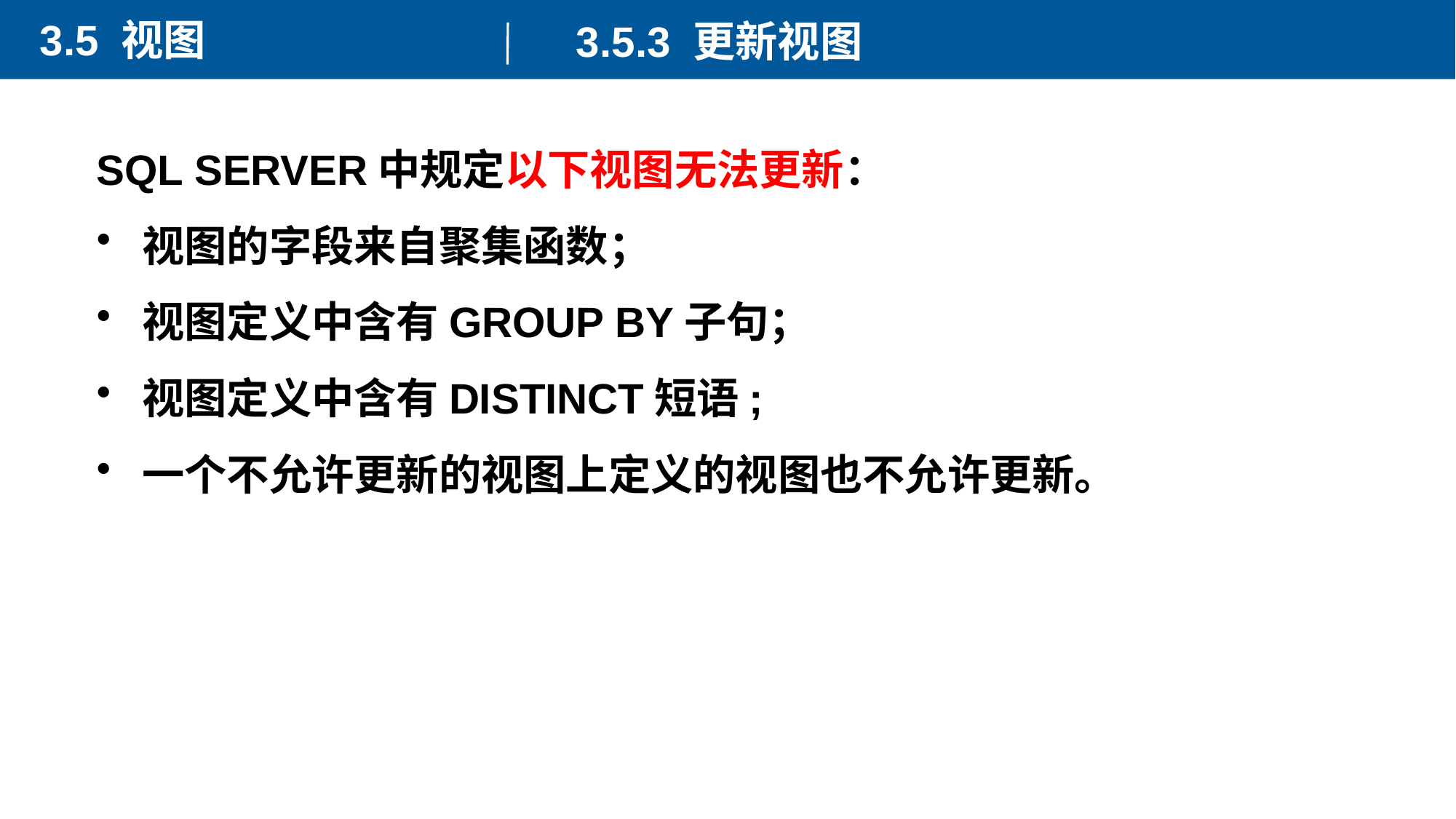

3.5 视图
3.5.3 更新视图
SQL SERVER中规定以下视图无法更新：
 视图的字段来自聚集函数；
 视图定义中含有GROUP BY子句；
 视图定义中含有DISTINCT短语;
 一个不允许更新的视图上定义的视图也不允许更新。